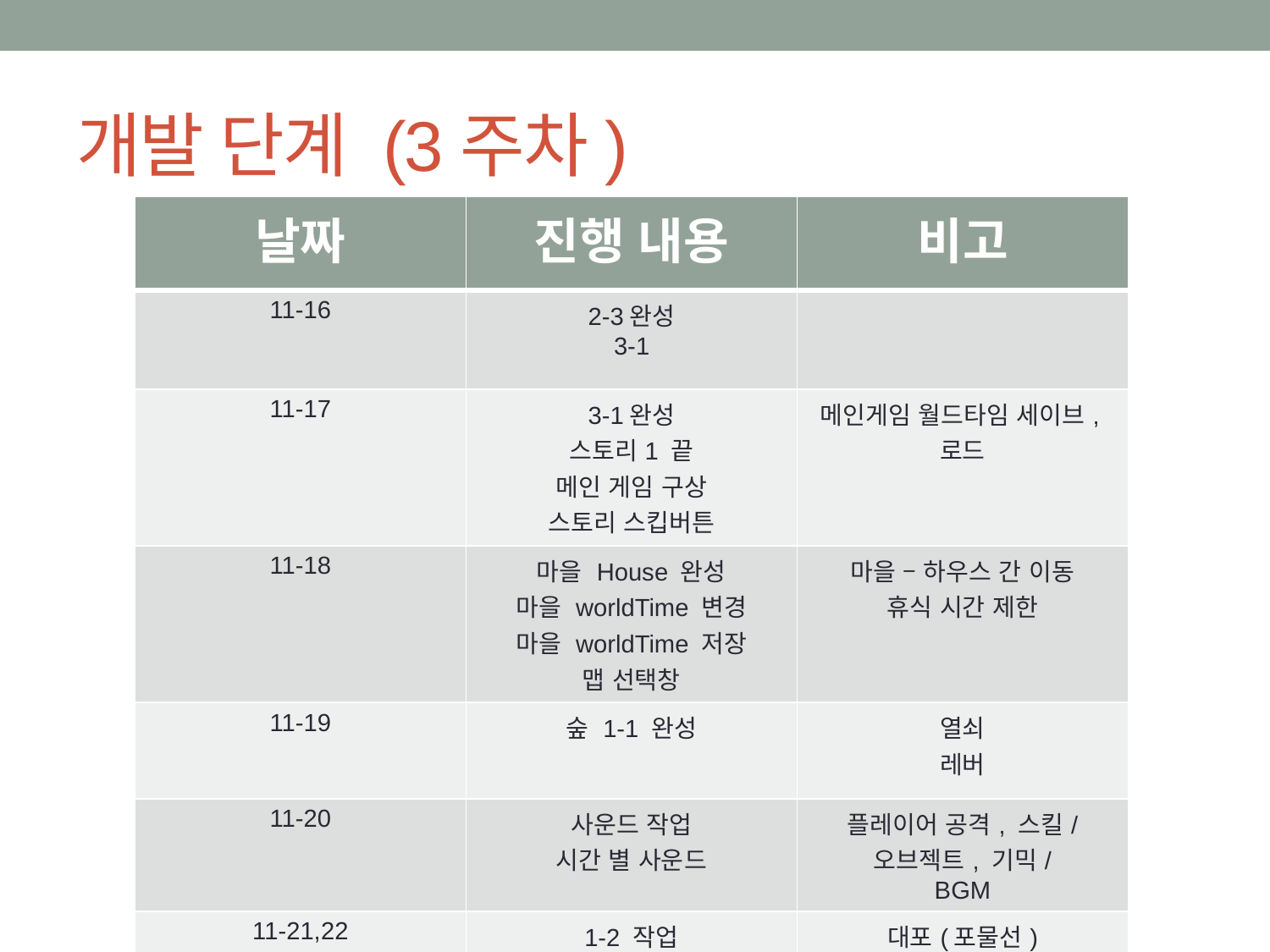

# 개발 단계 (3주차)
| 날짜 | 진행 내용 | 비고 |
| --- | --- | --- |
| 11-16 | 2-3완성 3-1 |  |
| 11-17 | 3-1완성 스토리1 끝 메인 게임 구상 스토리 스킵버튼 | 메인게임 월드타임 세이브,로드 |
| 11-18 | 마을 House 완성 마을 worldTime 변경 마을 worldTime 저장 맵 선택창 | 마을 – 하우스 간 이동 휴식 시간 제한 |
| 11-19 | 숲 1-1 완성 | 열쇠 레버 |
| 11-20 | 사운드 작업 시간 별 사운드 | 플레이어 공격, 스킬/ 오브젝트, 기믹/ BGM |
| 11-21,22 | 1-2 작업 | 대포(포물선) |